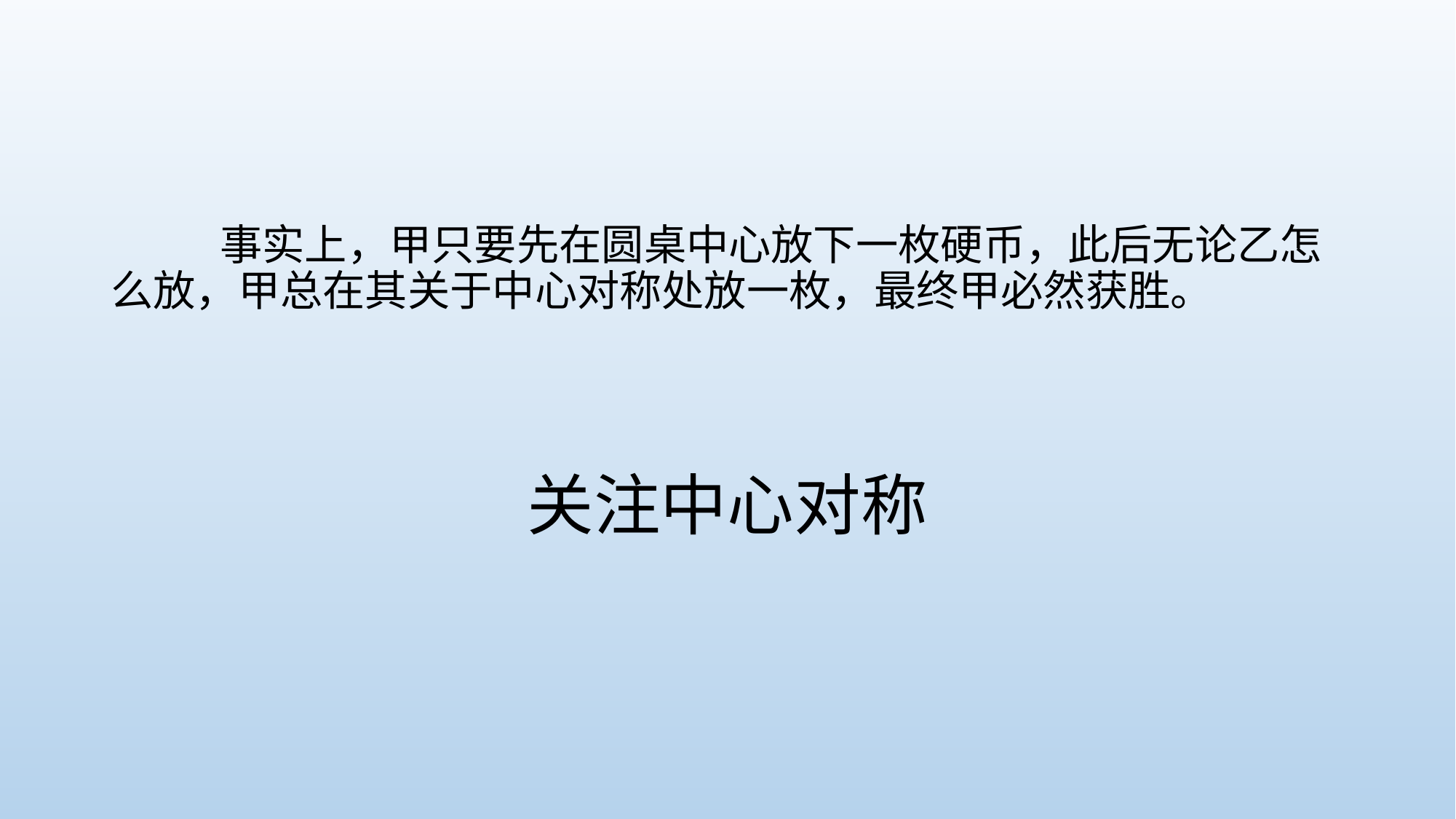

事实上，甲只要先在圆桌中心放下一枚硬币，此后无论乙怎么放，甲总在其关于中心对称处放一枚，最终甲必然获胜。

关注中心对称